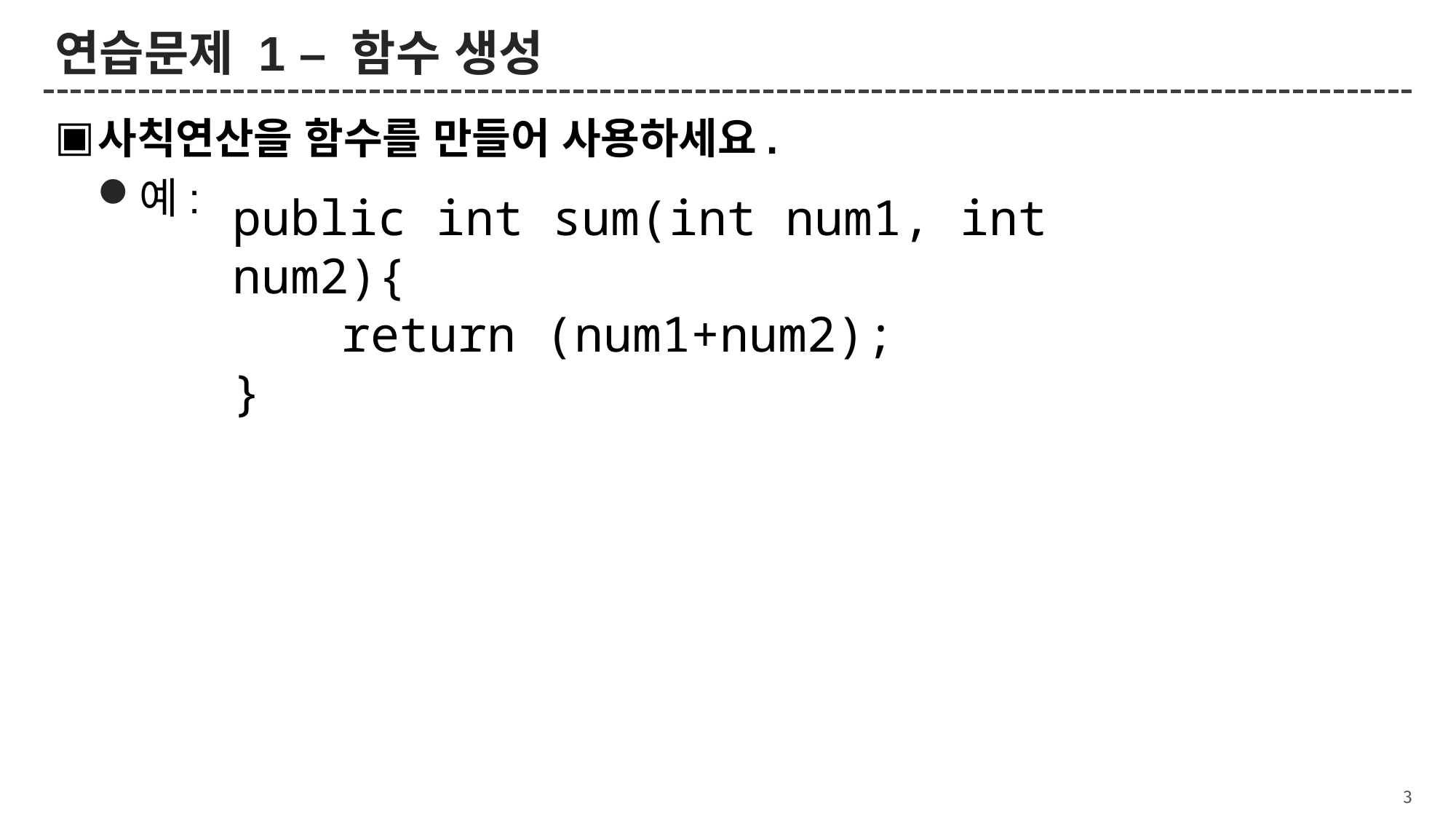

# 연습문제 1 – 함수 생성
사칙연산을 함수를 만들어 사용하세요.
예:
public int sum(int num1, int num2){
	return (num1+num2);
}